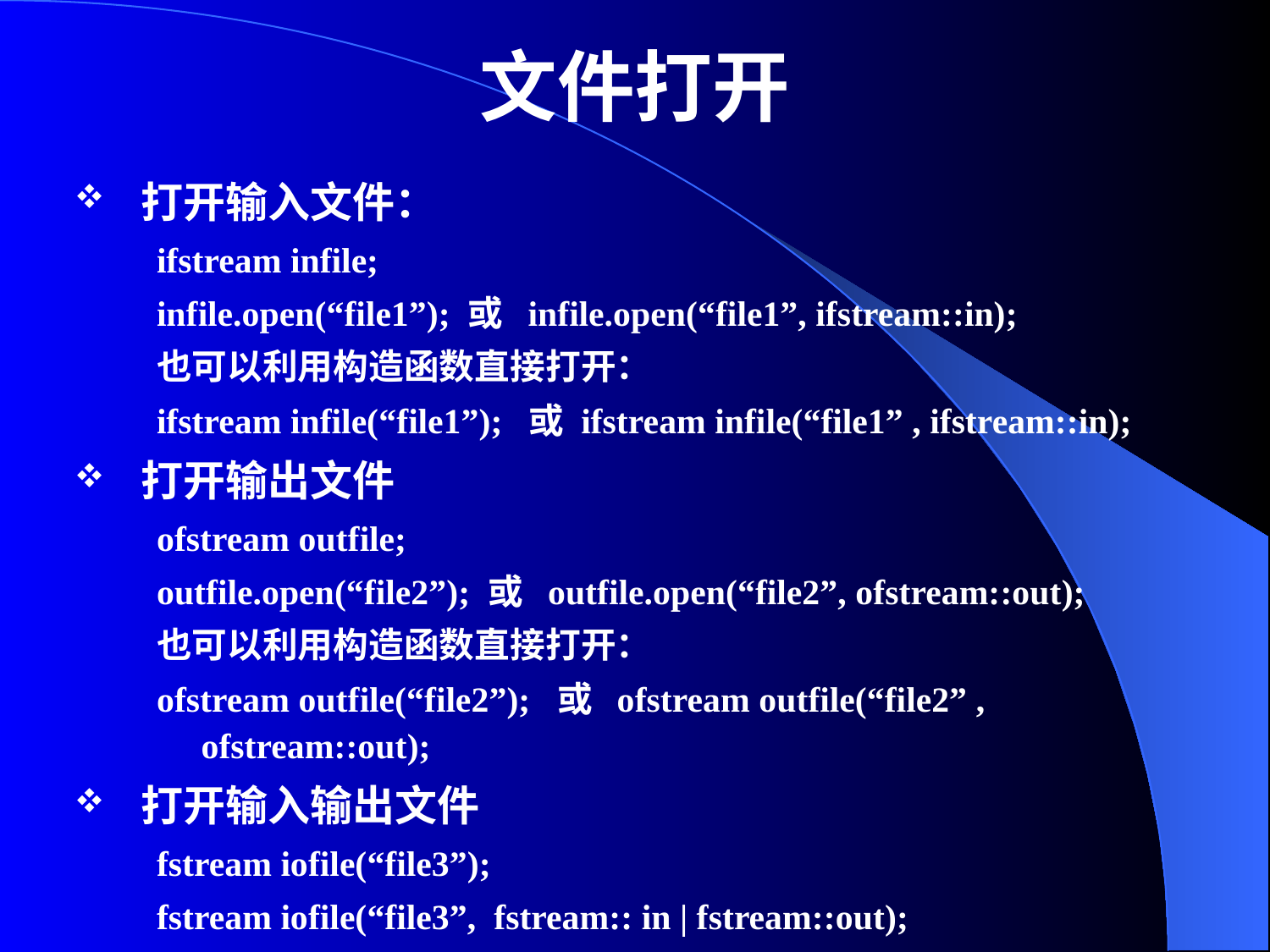

# 文件打开
打开输入文件：
ifstream infile;
infile.open(“file1”); 或  infile.open(“file1”, ifstream::in);
也可以利用构造函数直接打开：
ifstream infile(“file1”);  或 ifstream infile(“file1” , ifstream::in);
打开输出文件
ofstream outfile;
outfile.open(“file2”); 或  outfile.open(“file2”, ofstream::out);
也可以利用构造函数直接打开：
ofstream outfile(“file2”);  或  ofstream outfile(“file2” , ofstream::out);
打开输入输出文件
fstream iofile(“file3”);
fstream iofile(“file3”,  fstream:: in | fstream::out);